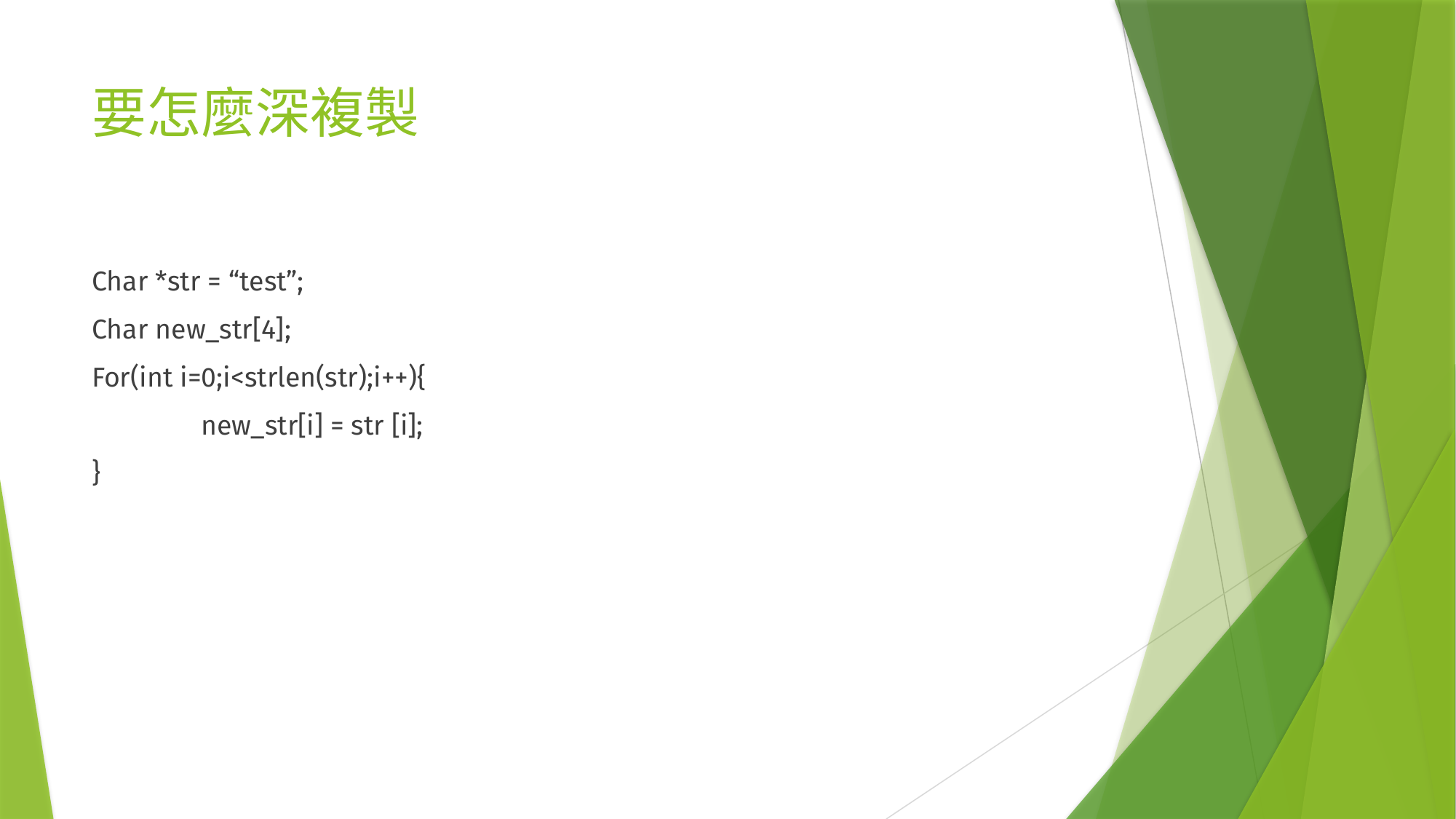

# 要怎麼深複製
Char *str = “test”;
Char new_str[4];
For(int i=0;i<strlen(str);i++){
	new_str[i] = str [i];
}